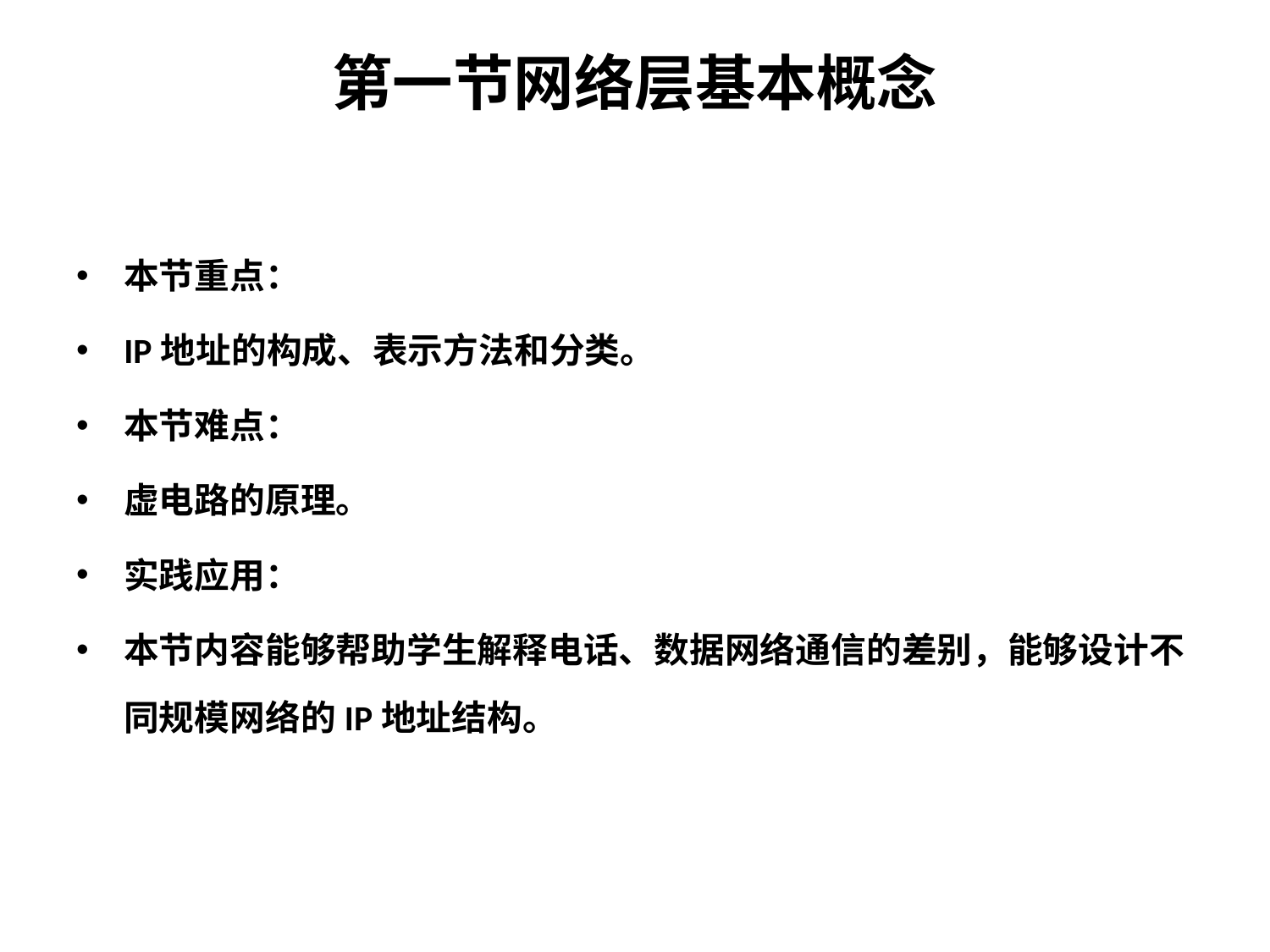

# 第一节网络层基本概念
本节重点：
IP地址的构成、表示方法和分类。
本节难点：
虚电路的原理。
实践应用：
本节内容能够帮助学生解释电话、数据网络通信的差别，能够设计不同规模网络的IP地址结构。